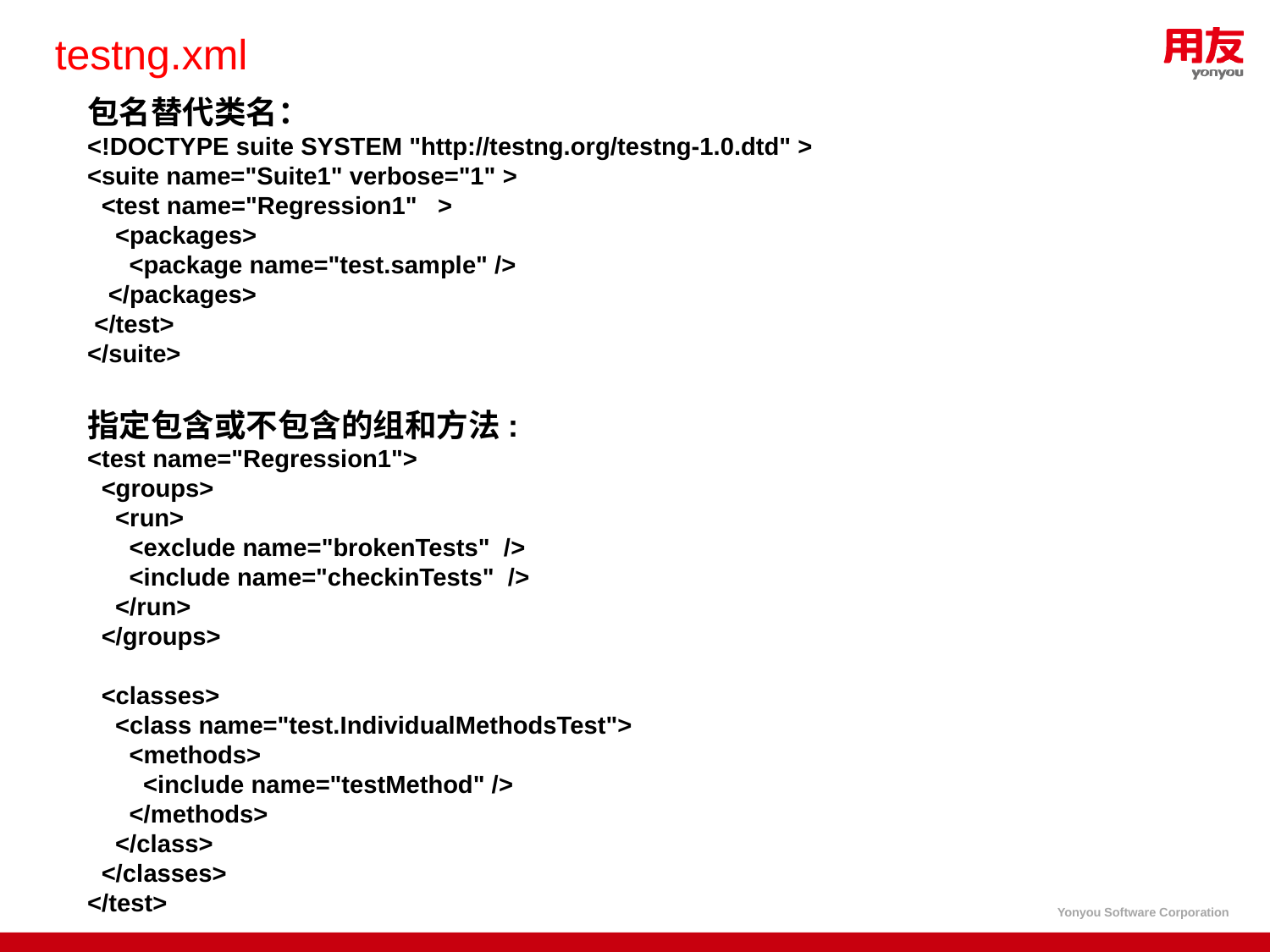

# testng.xml
包名替代类名：
<!DOCTYPE suite SYSTEM "http://testng.org/testng-1.0.dtd" >
<suite name="Suite1" verbose="1" >
  <test name="Regression1"   >
    <packages>
      <package name="test.sample" />
   </packages>
 </test>
</suite>

指定包含或不包含的组和方法:
<test name="Regression1">
  <groups>
    <run>
      <exclude name="brokenTests"  />
      <include name="checkinTests"  />
    </run>
  </groups>

  <classes>
    <class name="test.IndividualMethodsTest">
      <methods>
        <include name="testMethod" />
      </methods>
    </class>
  </classes>
</test>